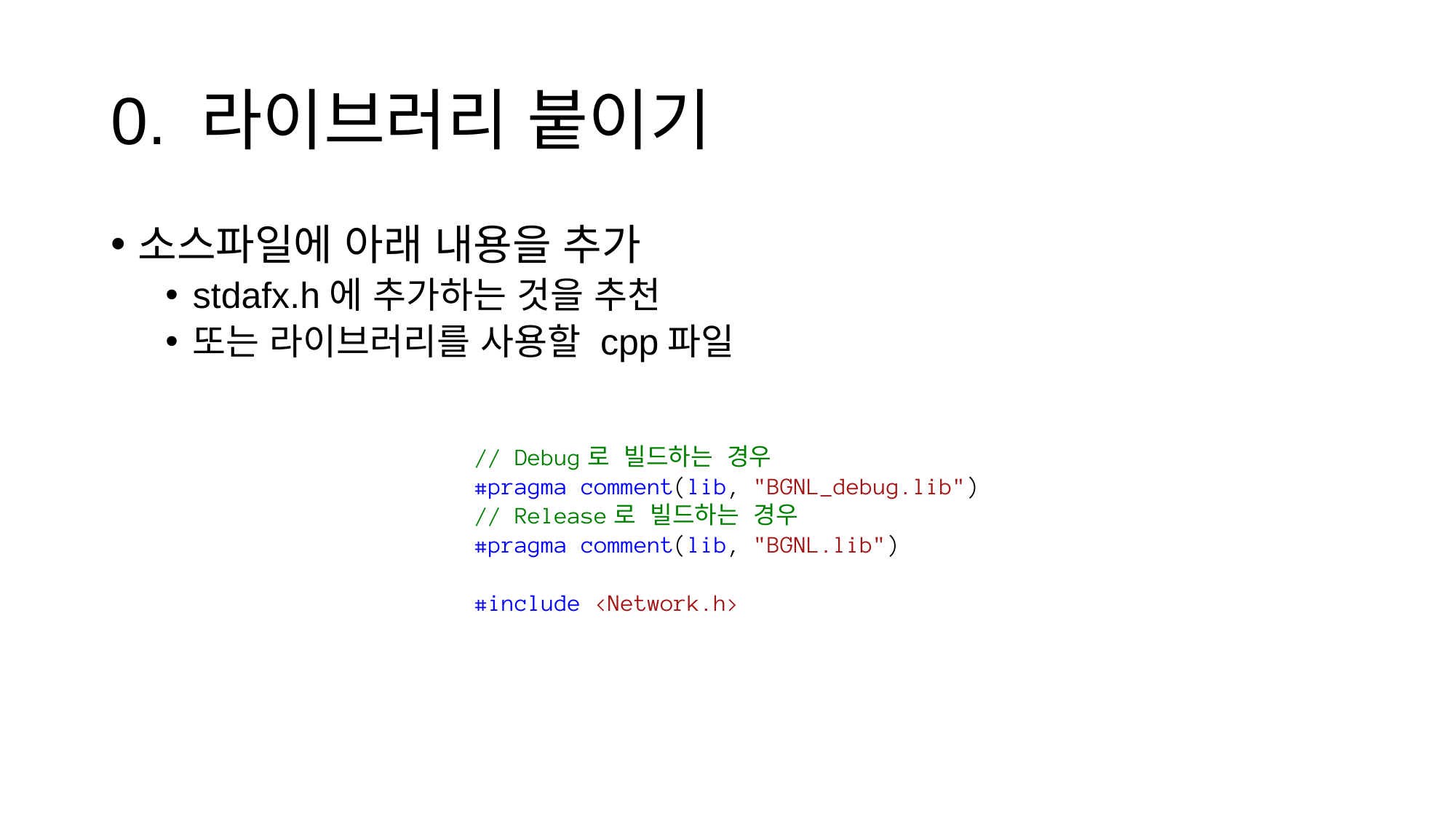

# 0. 라이브러리 붙이기
소스파일에 아래 내용을 추가
stdafx.h에 추가하는 것을 추천
또는 라이브러리를 사용할 cpp파일
// Debug로 빌드하는 경우
#pragma comment(lib, "BGNL_debug.lib")
// Release로 빌드하는 경우
#pragma comment(lib, "BGNL.lib")

#include <Network.h>